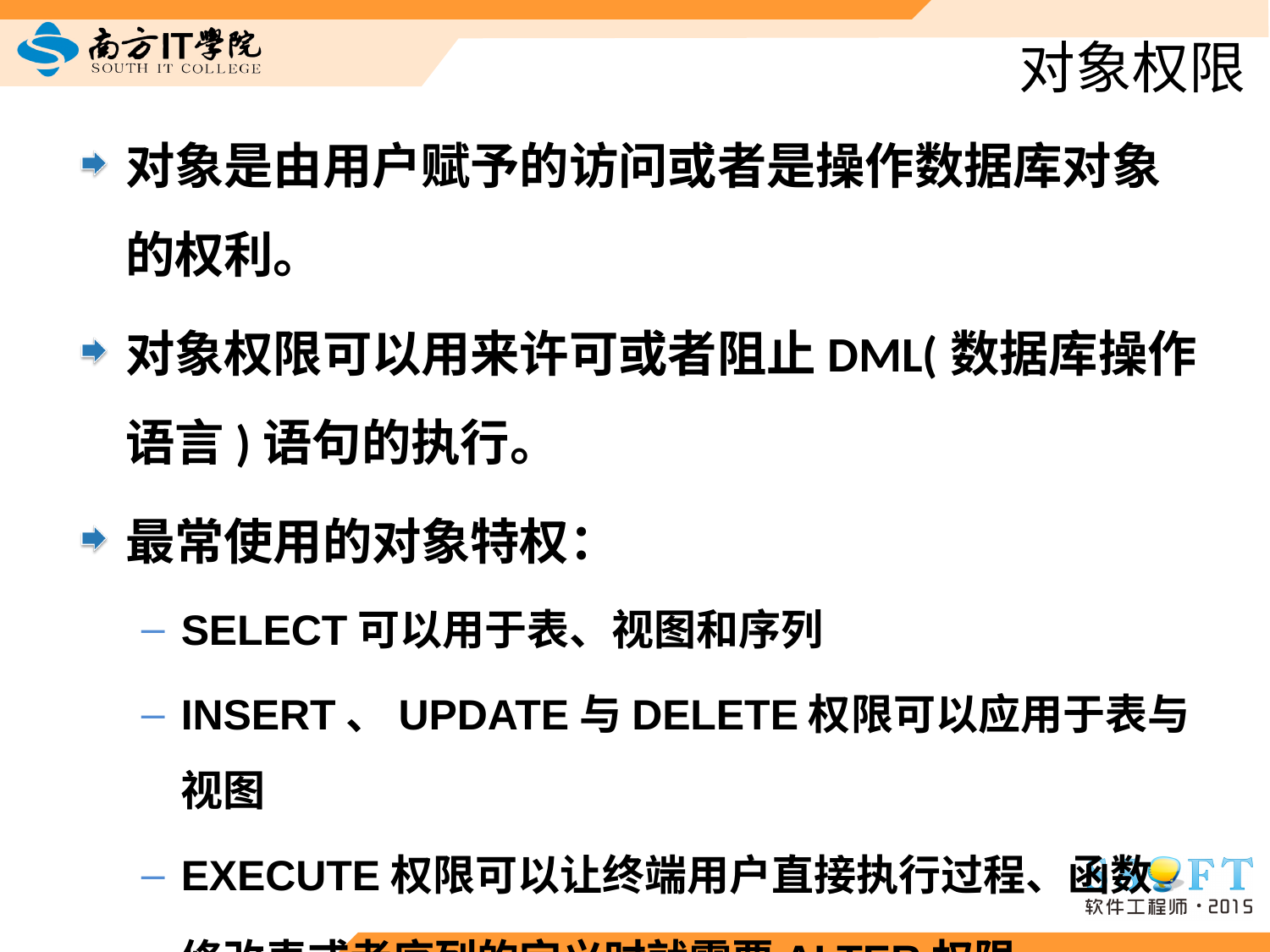

# 对象权限
对象是由用户赋予的访问或者是操作数据库对象的权利。
对象权限可以用来许可或者阻止DML(数据库操作语言)语句的执行。
最常使用的对象特权：
SELECT可以用于表、视图和序列
INSERT、UPDATE与DELETE权限可以应用于表与视图
EXECUTE权限可以让终端用户直接执行过程、函数
修改表或者序列的定义时就需要ALTER权限